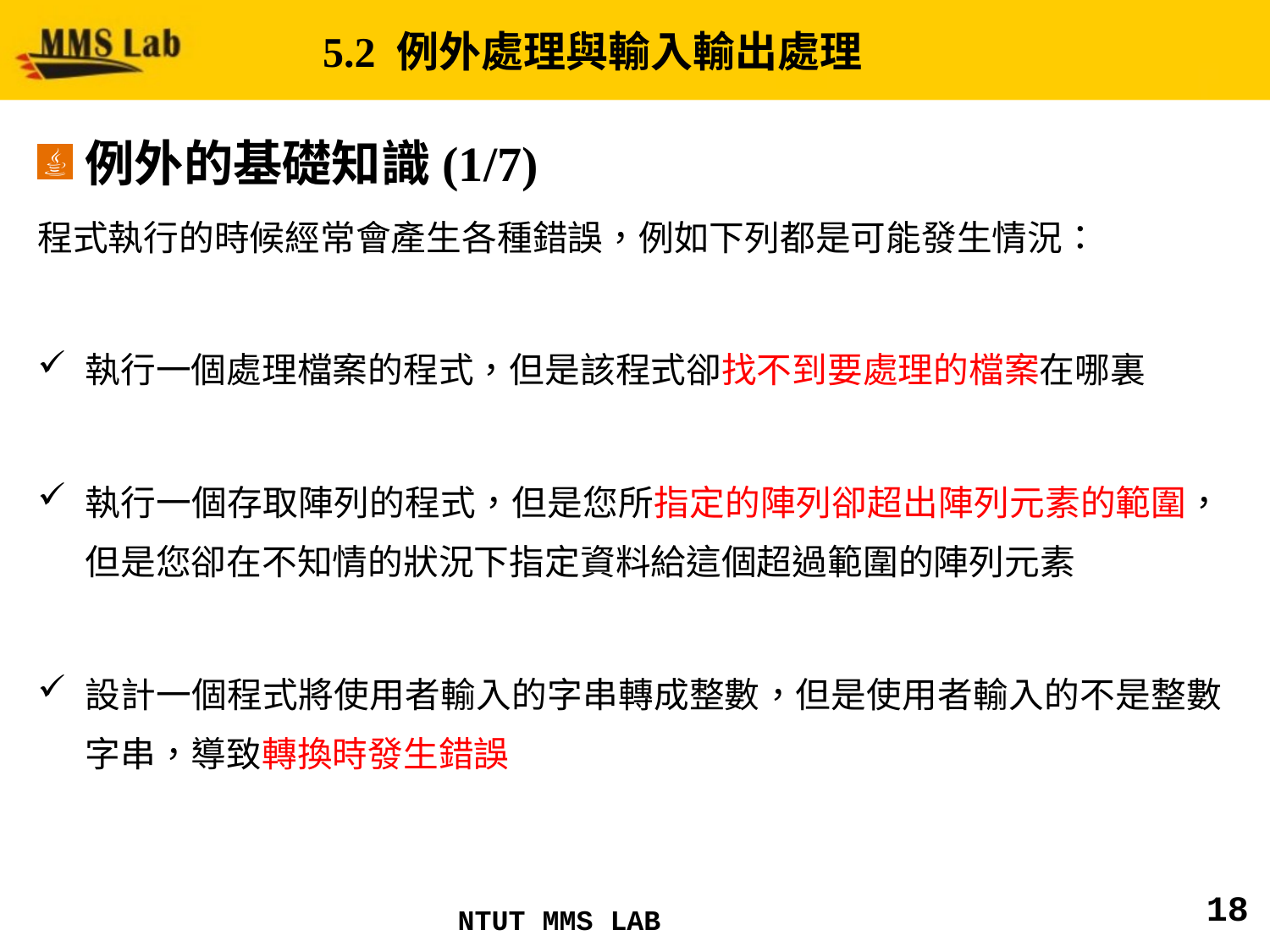

# 5.2 例外處理與輸入輸出處理
例外的基礎知識(1/7)
程式執行的時候經常會產生各種錯誤，例如下列都是可能發生情況：

執行一個處理檔案的程式，但是該程式卻找不到要處理的檔案在哪裏

執行一個存取陣列的程式，但是您所指定的陣列卻超出陣列元素的範圍，但是您卻在不知情的狀況下指定資料給這個超過範圍的陣列元素

設計一個程式將使用者輸入的字串轉成整數，但是使用者輸入的不是整數字串，導致轉換時發生錯誤

18
NTUT MMS LAB